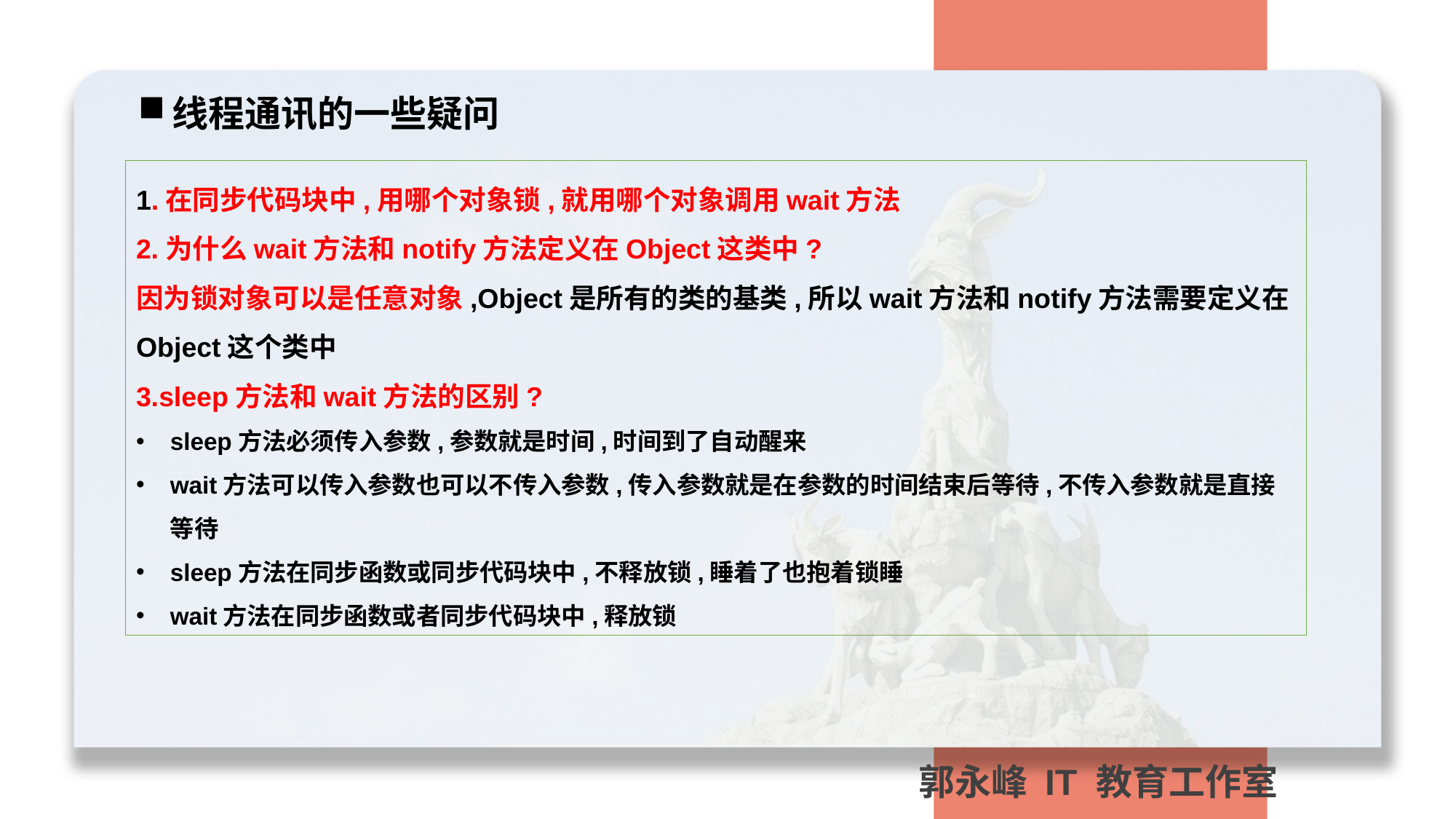

线程通讯的一些疑问
1.在同步代码块中,用哪个对象锁,就用哪个对象调用wait方法
2.为什么wait方法和notify方法定义在Object这类中?
因为锁对象可以是任意对象,Object是所有的类的基类,所以wait方法和notify方法需要定义在Object这个类中
3.sleep方法和wait方法的区别?
sleep方法必须传入参数,参数就是时间,时间到了自动醒来
wait方法可以传入参数也可以不传入参数,传入参数就是在参数的时间结束后等待,不传入参数就是直接等待
sleep方法在同步函数或同步代码块中,不释放锁,睡着了也抱着锁睡
wait方法在同步函数或者同步代码块中,释放锁